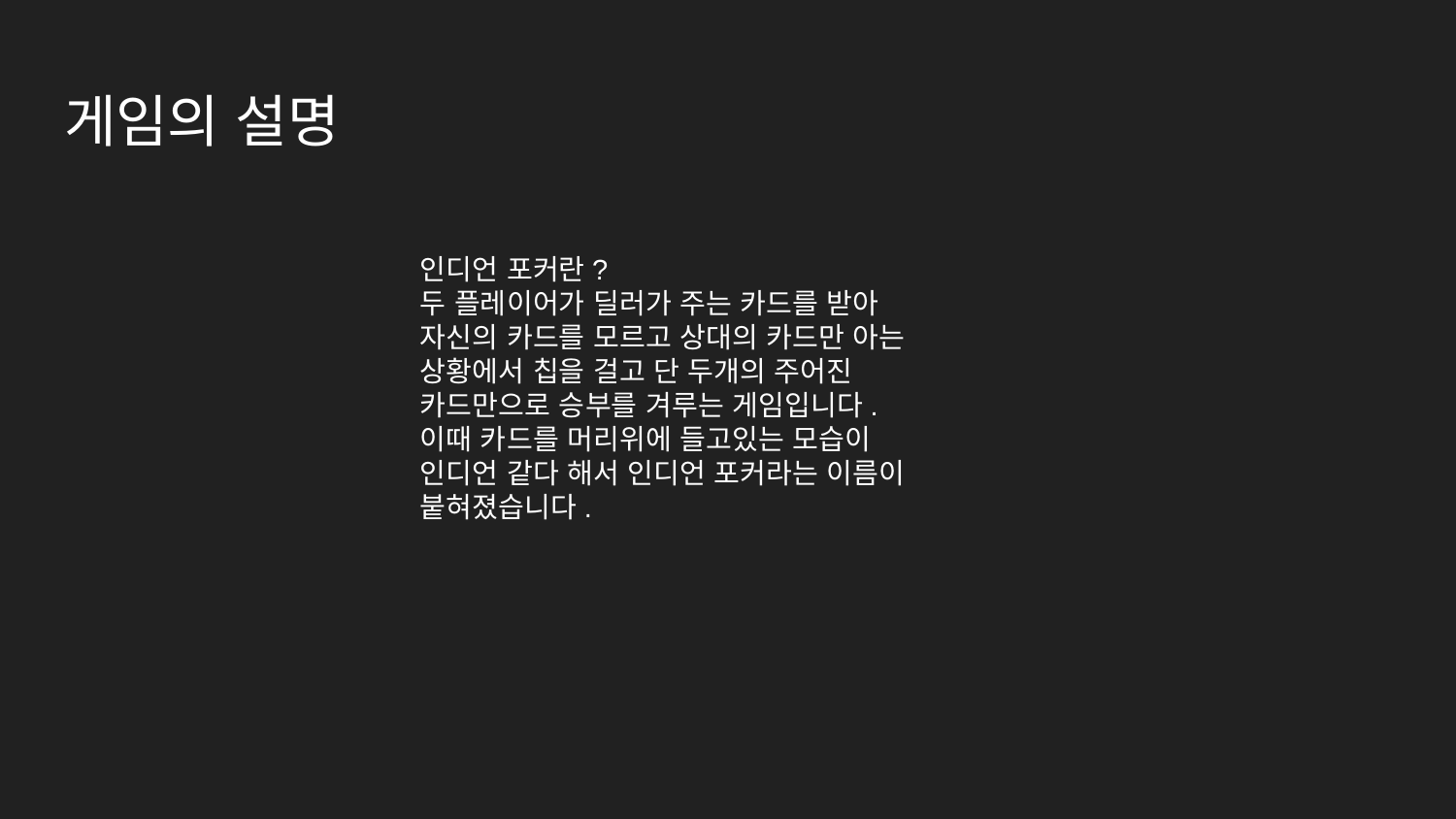

# 게임의 설명
인디언 포커란?
두 플레이어가 딜러가 주는 카드를 받아
자신의 카드를 모르고 상대의 카드만 아는
상황에서 칩을 걸고 단 두개의 주어진
카드만으로 승부를 겨루는 게임입니다.
이때 카드를 머리위에 들고있는 모습이
인디언 같다 해서 인디언 포커라는 이름이
붙혀졌습니다.